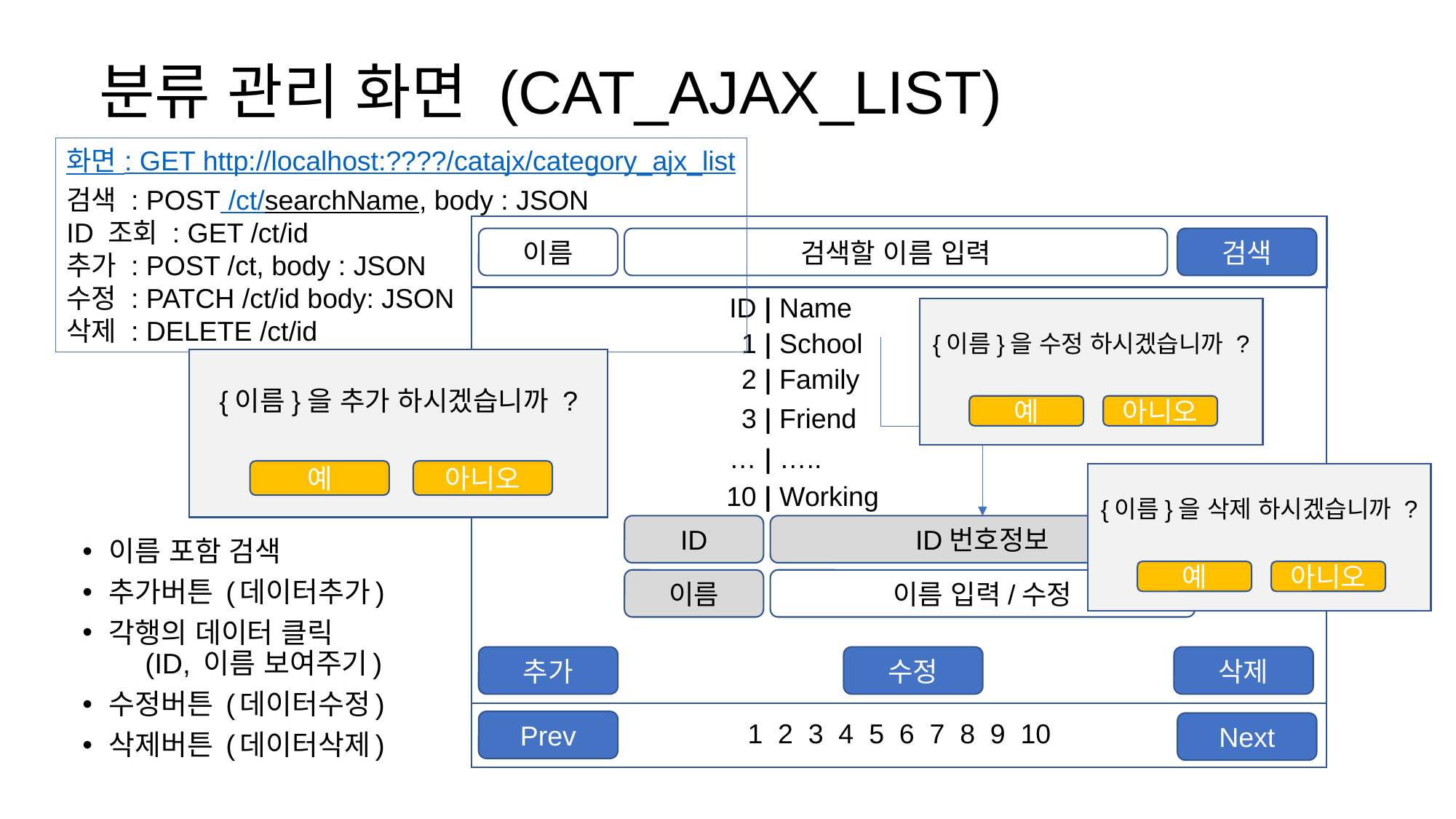

# 분류 관리 화면 (CAT_AJAX_LIST)
화면 : GET http://localhost:????/catajx/category_ajx_list
검색 : POST /ct/searchName, body : JSON
ID 조회 : GET /ct/id
추가 : POST /ct, body : JSON
수정 : PATCH /ct/id body: JSON
삭제 : DELETE /ct/id

이름
검색할 이름 입력
검색

이름 포함 검색
추가버튼 (데이터추가)
각행의 데이터 클릭
    (ID, 이름 보여주기)
수정버튼 (데이터수정)
삭제버튼 (데이터삭제)

     ID |
| Name

{이름}을 수정 하시겠습니까 ?

예
아니오
      1 |
| School
{이름}을 추가 하시겠습니까 ?

예
아니오
      2 |
| Family
      3 |
| Friend
      … |
| …..
{이름}을 삭제 하시겠습니까 ?

예
아니오
      10 |
| Working
ID
ID번호정보
이름
이름 입력/수정
추가
수정
삭제
1  2  3  4  5  6  7  8  9  10
Prev
Next